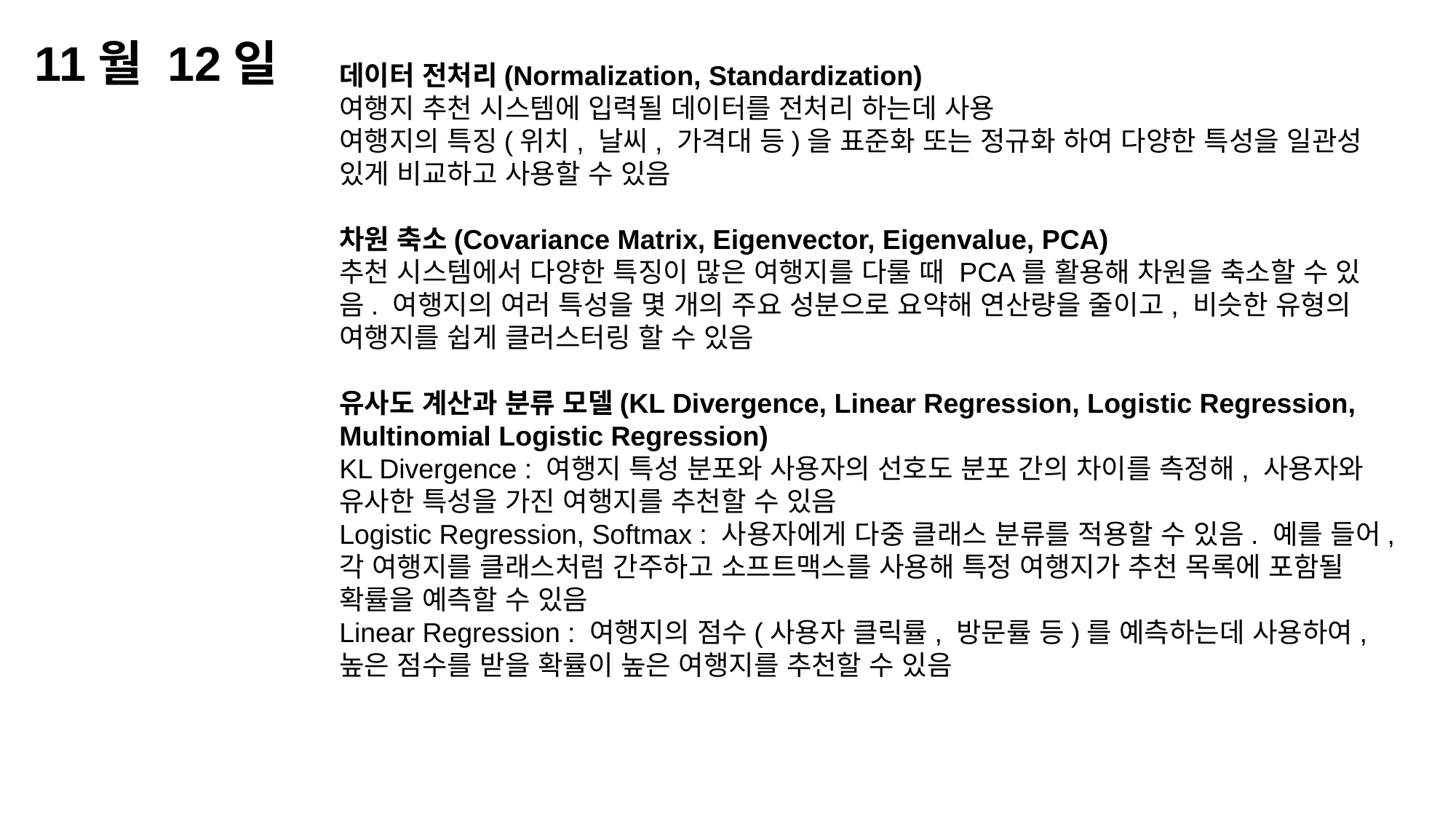

11월 12일
데이터 전처리(Normalization, Standardization)
여행지 추천 시스템에 입력될 데이터를 전처리 하는데 사용
여행지의 특징(위치, 날씨, 가격대 등)을 표준화 또는 정규화 하여 다양한 특성을 일관성 있게 비교하고 사용할 수 있음

차원 축소(Covariance Matrix, Eigenvector, Eigenvalue, PCA)
추천 시스템에서 다양한 특징이 많은 여행지를 다룰 때 PCA를 활용해 차원을 축소할 수 있음. 여행지의 여러 특성을 몇 개의 주요 성분으로 요약해 연산량을 줄이고, 비슷한 유형의 여행지를 쉽게 클러스터링 할 수 있음

유사도 계산과 분류 모델(KL Divergence, Linear Regression, Logistic Regression, Multinomial Logistic Regression)
KL Divergence : 여행지 특성 분포와 사용자의 선호도 분포 간의 차이를 측정해, 사용자와 유사한 특성을 가진 여행지를 추천할 수 있음
Logistic Regression, Softmax : 사용자에게 다중 클래스 분류를 적용할 수 있음. 예를 들어, 각 여행지를 클래스처럼 간주하고 소프트맥스를 사용해 특정 여행지가 추천 목록에 포함될 확률을 예측할 수 있음
Linear Regression : 여행지의 점수(사용자 클릭률, 방문률 등)를 예측하는데 사용하여, 높은 점수를 받을 확률이 높은 여행지를 추천할 수 있음